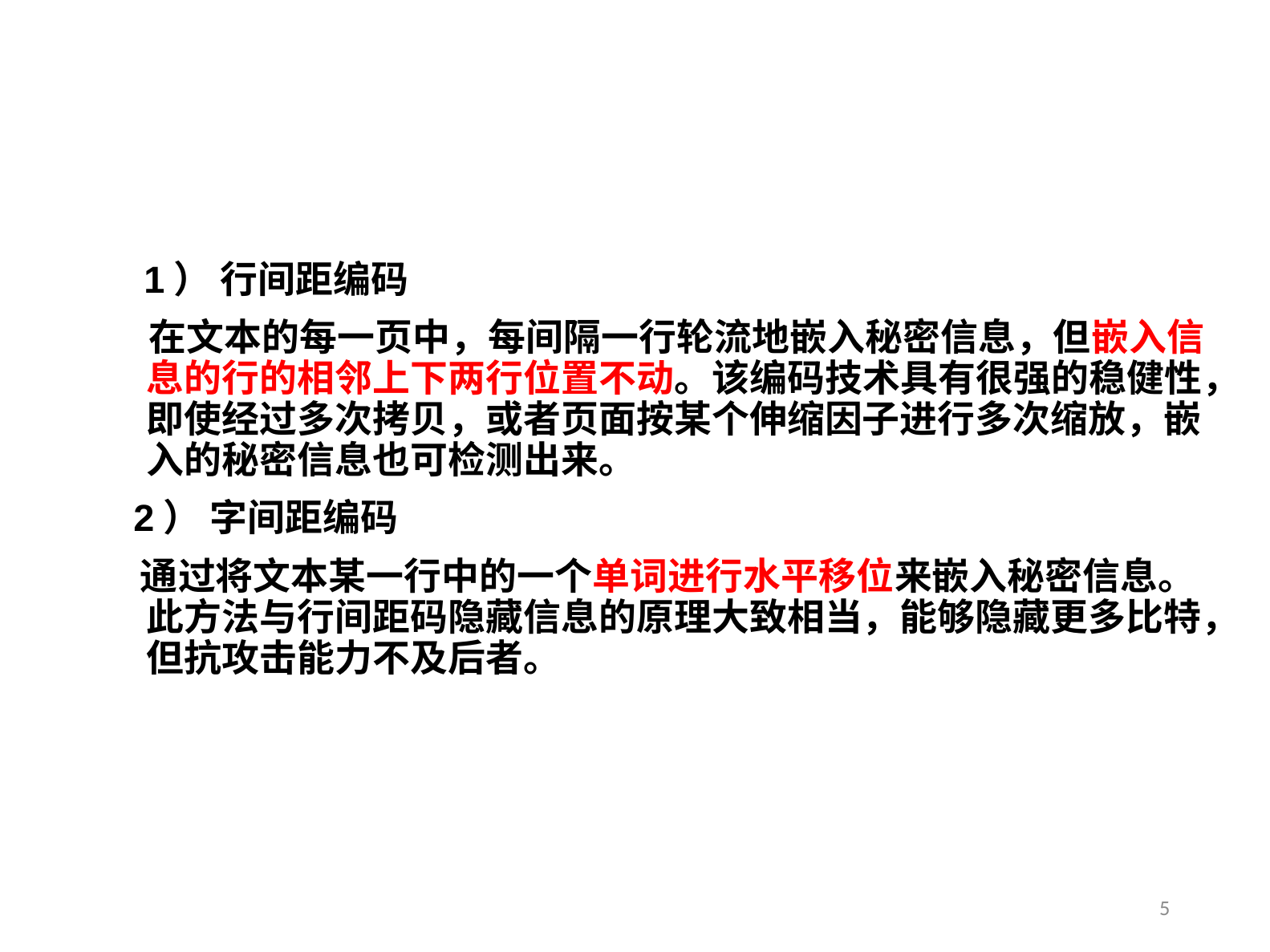

1） 行间距编码
        在文本的每一页中，每间隔一行轮流地嵌入秘密信息，但嵌入信息的行的相邻上下两行位置不动。该编码技术具有很强的稳健性，即使经过多次拷贝，或者页面按某个伸缩因子进行多次缩放，嵌入的秘密信息也可检测出来。
      2） 字间距编码
       通过将文本某一行中的一个单词进行水平移位来嵌入秘密信息。此方法与行间距码隐藏信息的原理大致相当，能够隐藏更多比特，但抗攻击能力不及后者。
5